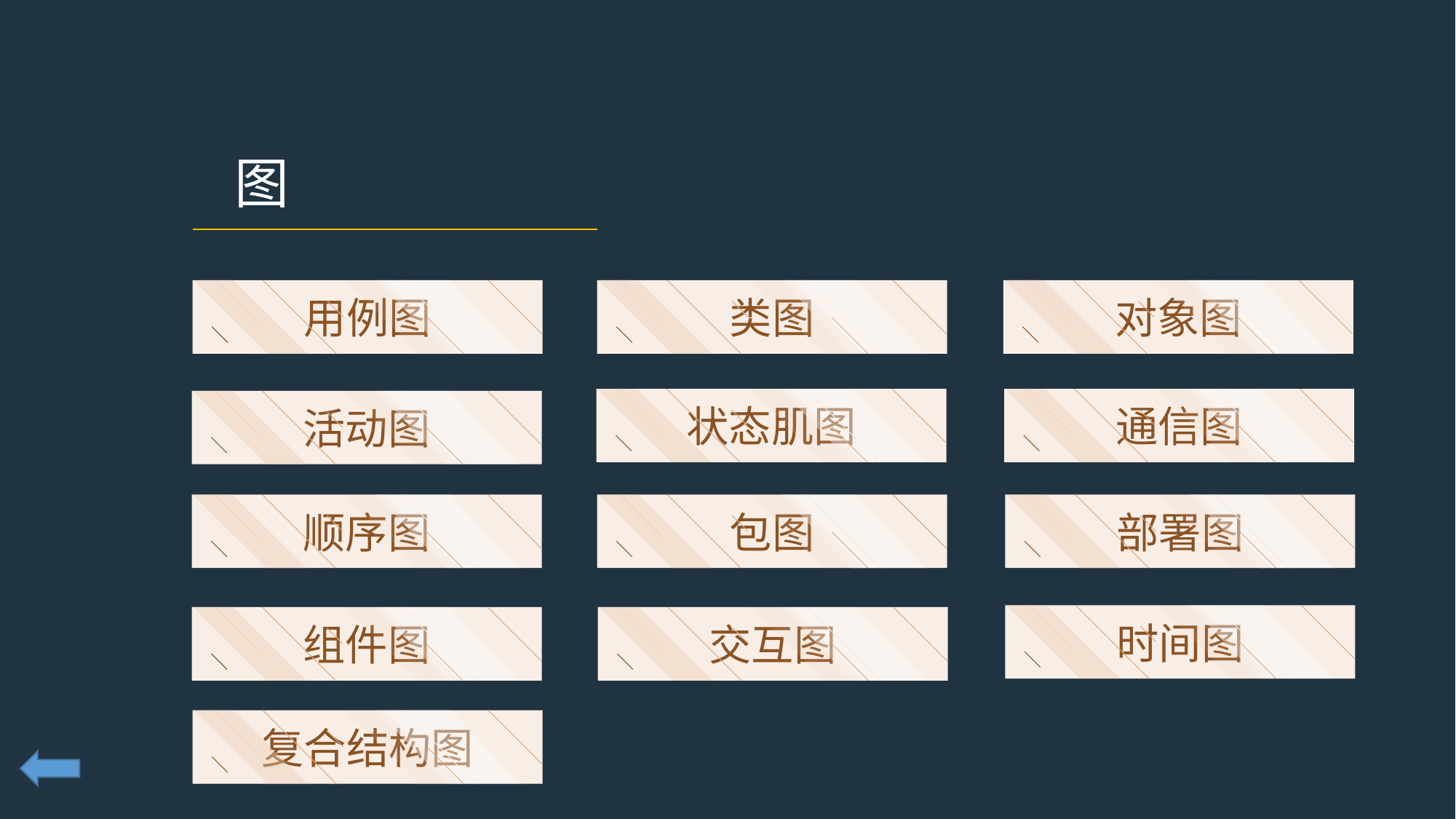

图
用例图

类图

对象图

状态肌图

通信图

活动图

顺序图

包图

部署图

时间图

组件图

交互图

复合结构图